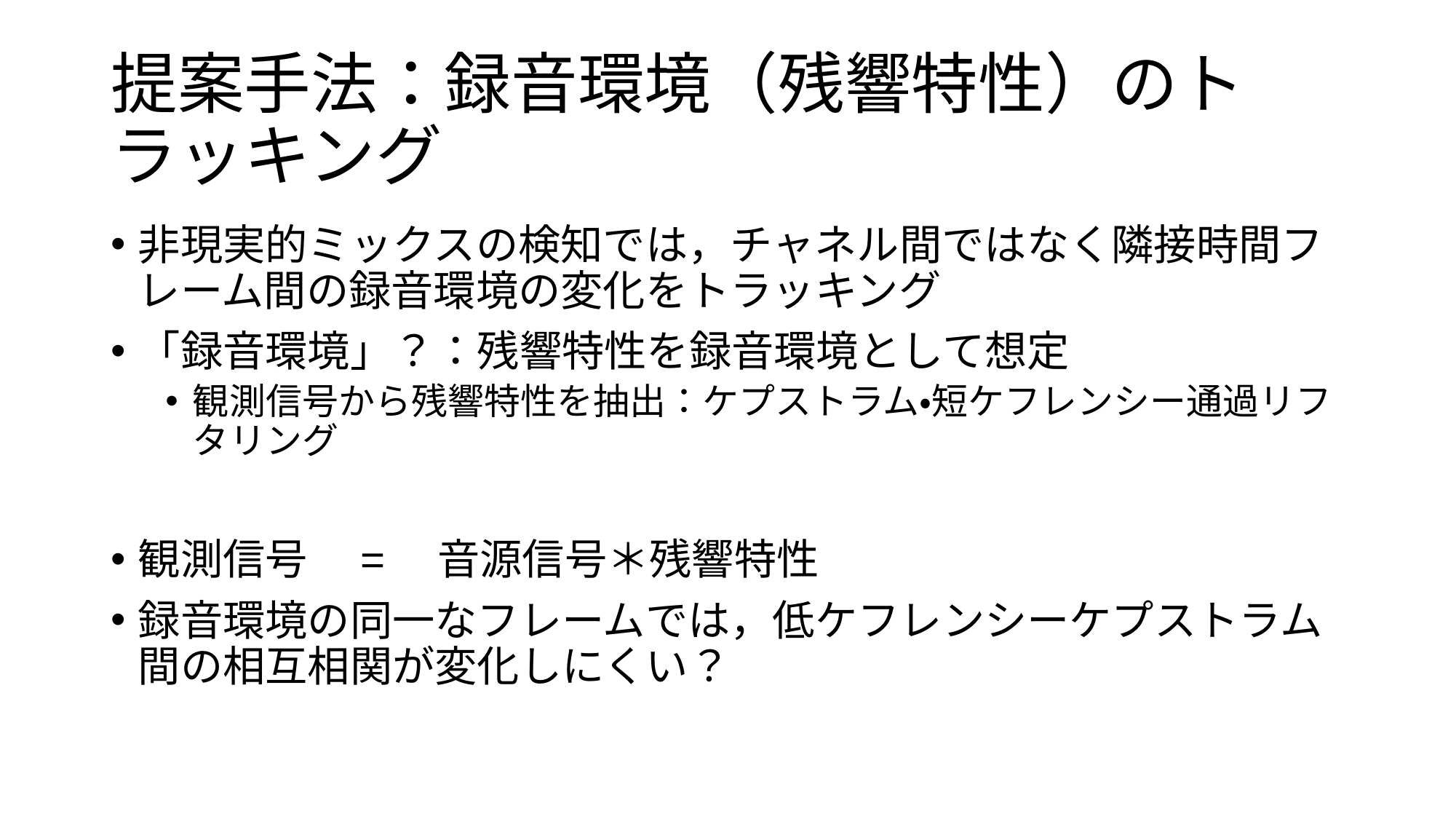

# 提案手法：録音環境（残響特性）のトラッキング
非現実的ミックスの検知では，チャネル間ではなく隣接時間フレーム間の録音環境の変化をトラッキング
「録音環境」？：残響特性を録音環境として想定
観測信号から残響特性を抽出：ケプストラム・短ケフレンシー通過リフタリング

観測信号　=　音源信号＊残響特性
録音環境の同一なフレームでは，低ケフレンシーケプストラム間の相互相関が変化しにくい？